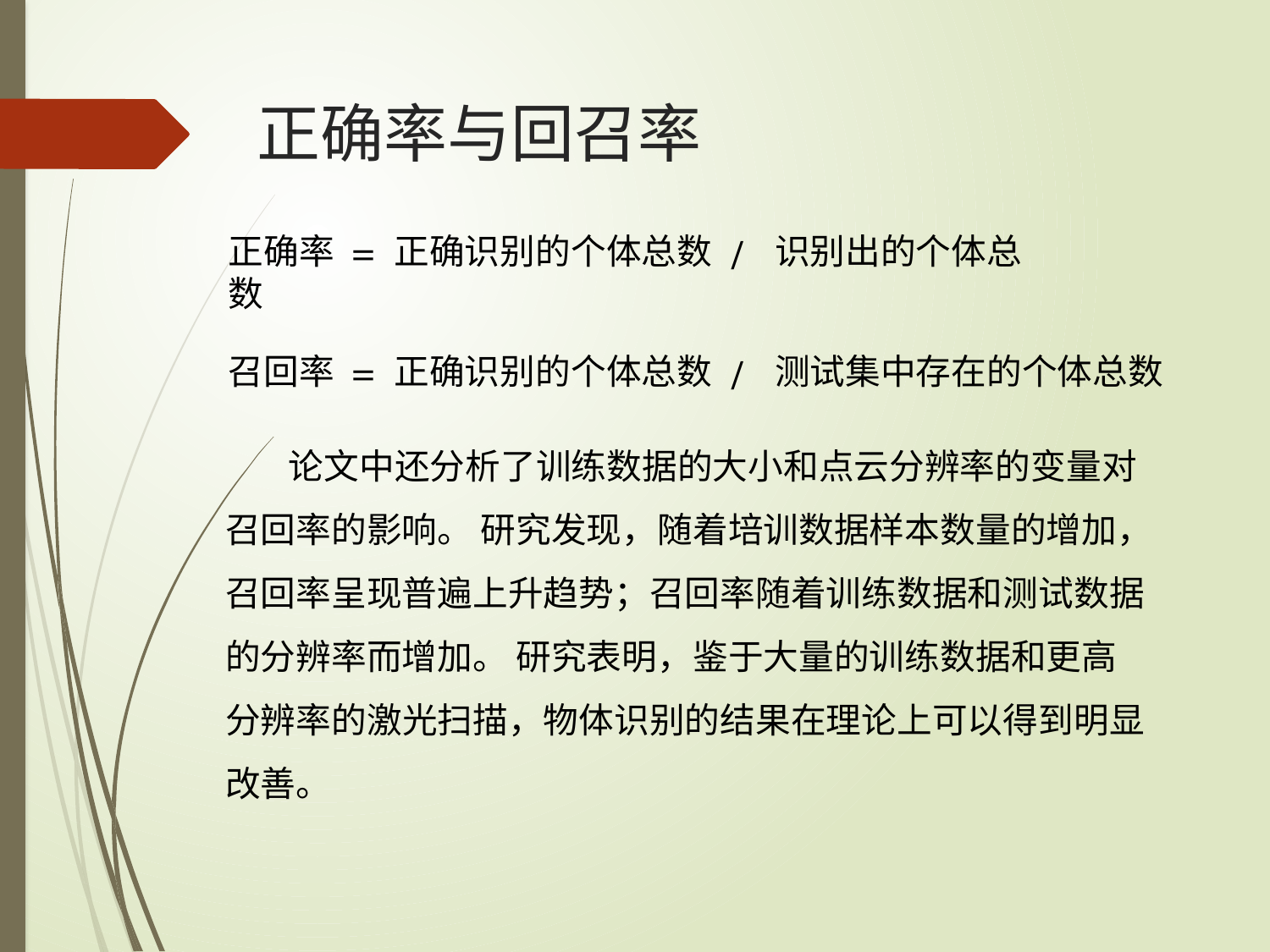

# 正确率与回召率
正确率 = 正确识别的个体总数 /  识别出的个体总数
召回率 = 正确识别的个体总数 /  测试集中存在的个体总数
       论文中还分析了训练数据的大小和点云分辨率的变量对召回率的影响。 研究发现，随着培训数据样本数量的增加，召回率呈现普遍上升趋势；召回率随着训练数据和测试数据的分辨率而增加。 研究表明，鉴于大量的训练数据和更高分辨率的激光扫描，物体识别的结果在理论上可以得到明显改善。